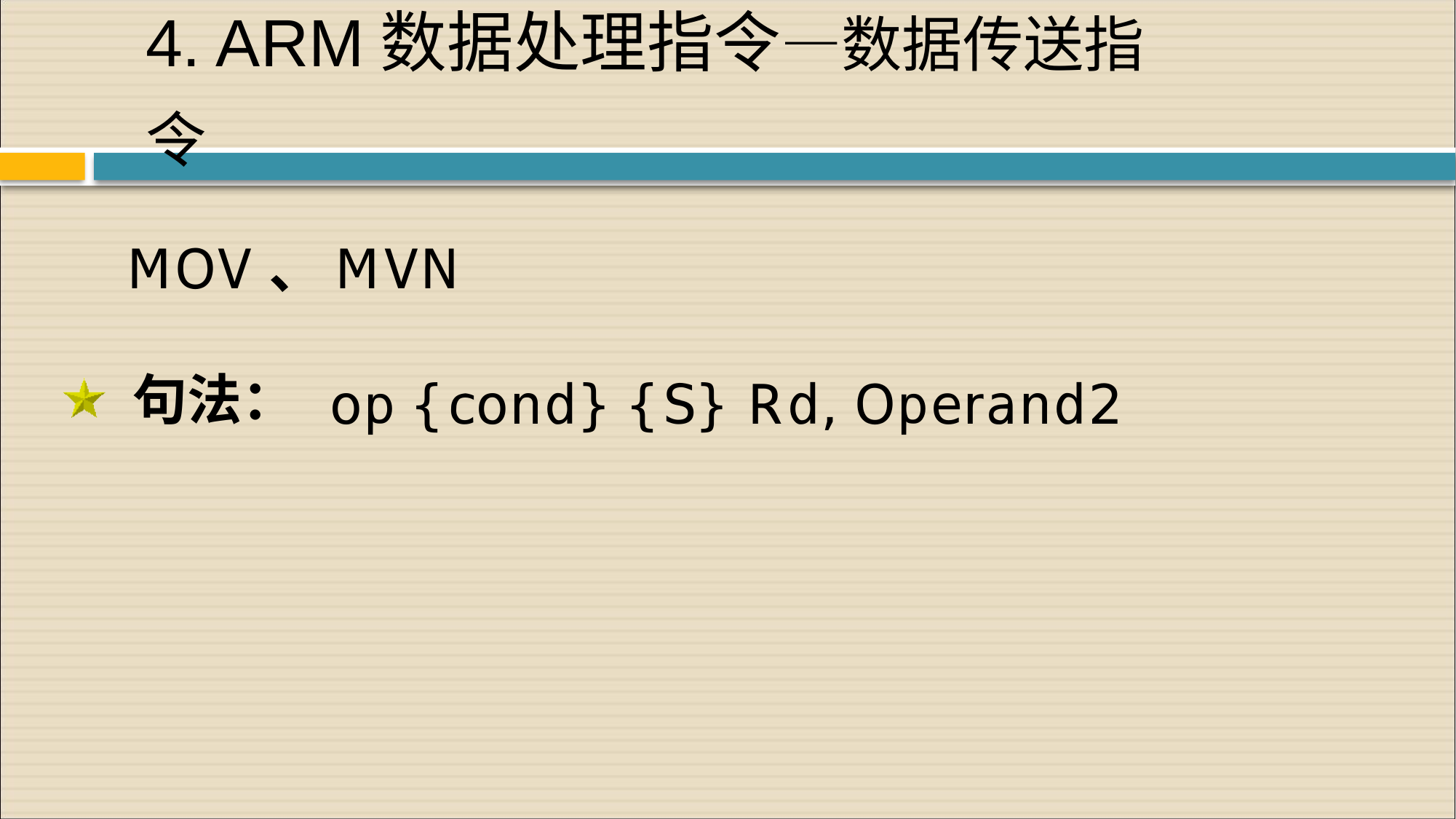

# 4. ARM数据处理指令—数据传送指令
MOV、MVN
 句法：
op {cond} {S} Rd, Operand2